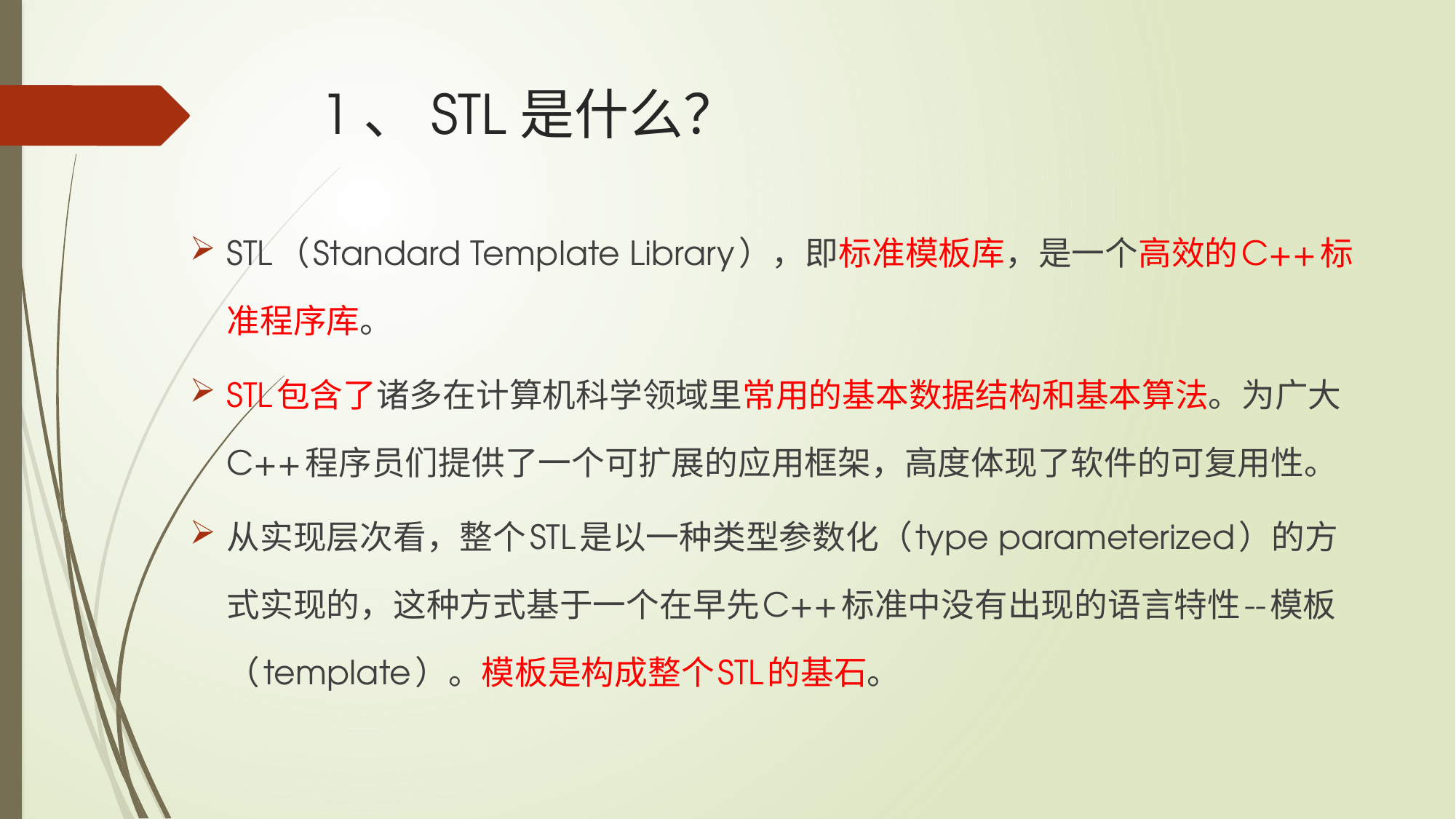

# 1、STL是什么？
STL（Standard Template Library），即标准模板库，是一个高效的C++标准程序库。
STL包含了诸多在计算机科学领域里常用的基本数据结构和基本算法。为广大C++程序员们提供了一个可扩展的应用框架，高度体现了软件的可复用性。
从实现层次看，整个STL是以一种类型参数化（type parameterized）的方式实现的，这种方式基于一个在早先C++标准中没有出现的语言特性--模板（template）。模板是构成整个STL的基石。